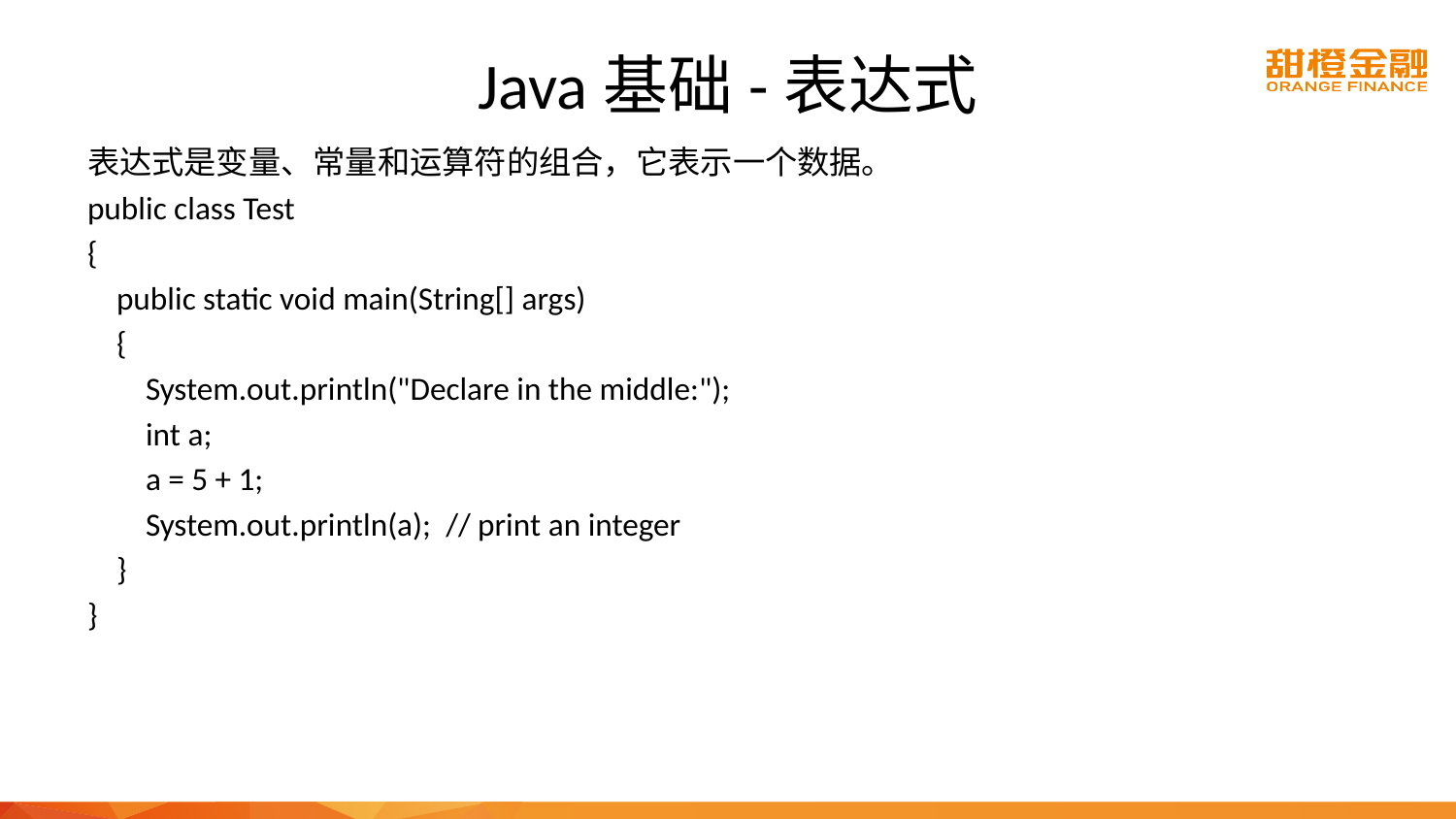

# Java基础-表达式
表达式是变量、常量和运算符的组合，它表示一个数据。
public class Test
{
    public static void main(String[] args)
    {
        System.out.println("Declare in the middle:");
        int a;
        a = 5 + 1;
        System.out.println(a);  // print an integer
    }
}